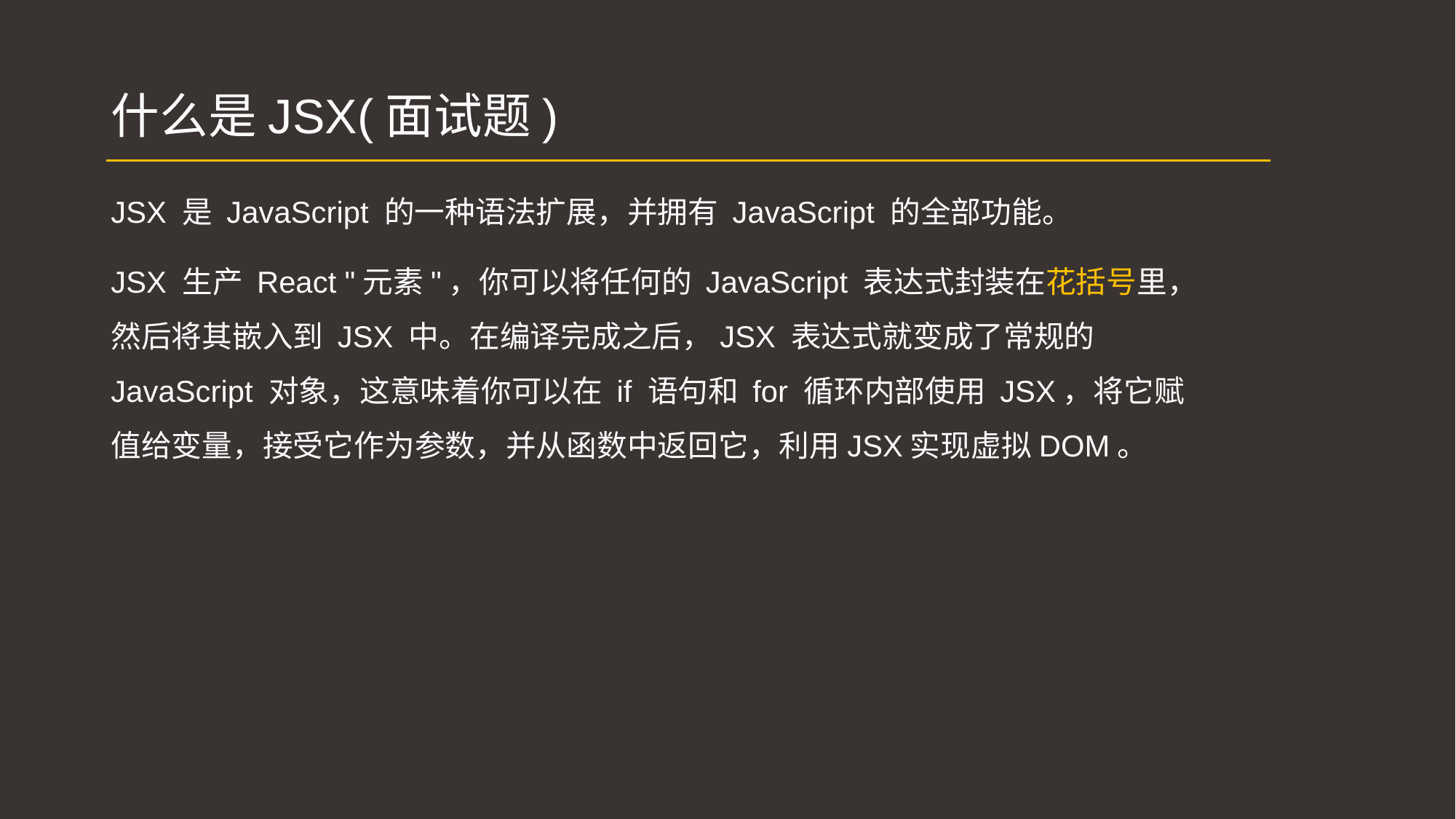

# 什么是JSX(面试题)
JSX 是 JavaScript 的一种语法扩展，并拥有 JavaScript 的全部功能。
JSX 生产 React "元素"，你可以将任何的 JavaScript 表达式封装在花括号里，然后将其嵌入到 JSX 中。在编译完成之后，JSX 表达式就变成了常规的 JavaScript 对象，这意味着你可以在 if 语句和 for 循环内部使用 JSX，将它赋值给变量，接受它作为参数，并从函数中返回它，利用JSX实现虚拟DOM。